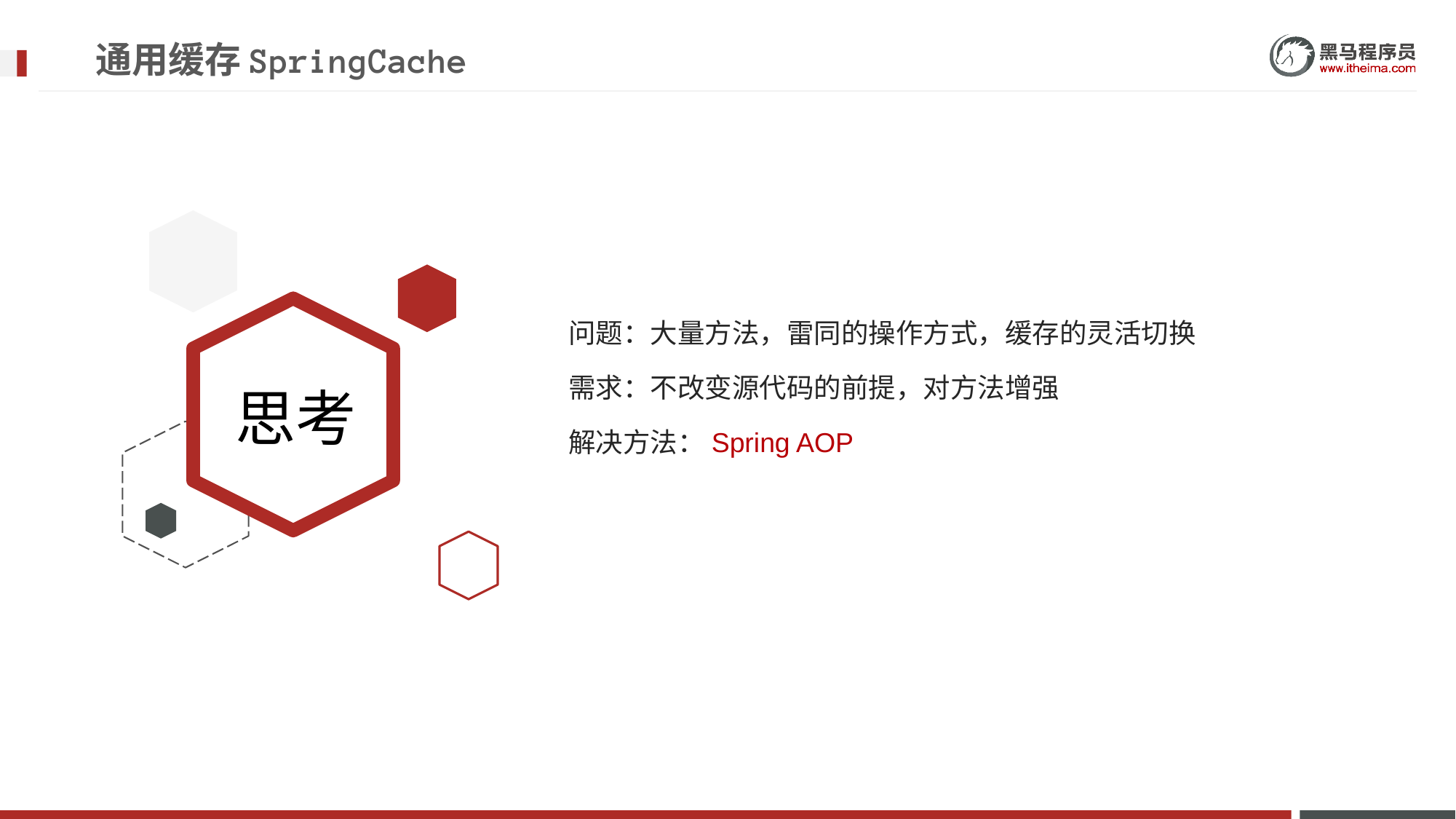

# 通用缓存SpringCache
问题：大量方法，雷同的操作方式，缓存的灵活切换
需求：不改变源代码的前提，对方法增强
解决方法：Spring AOP